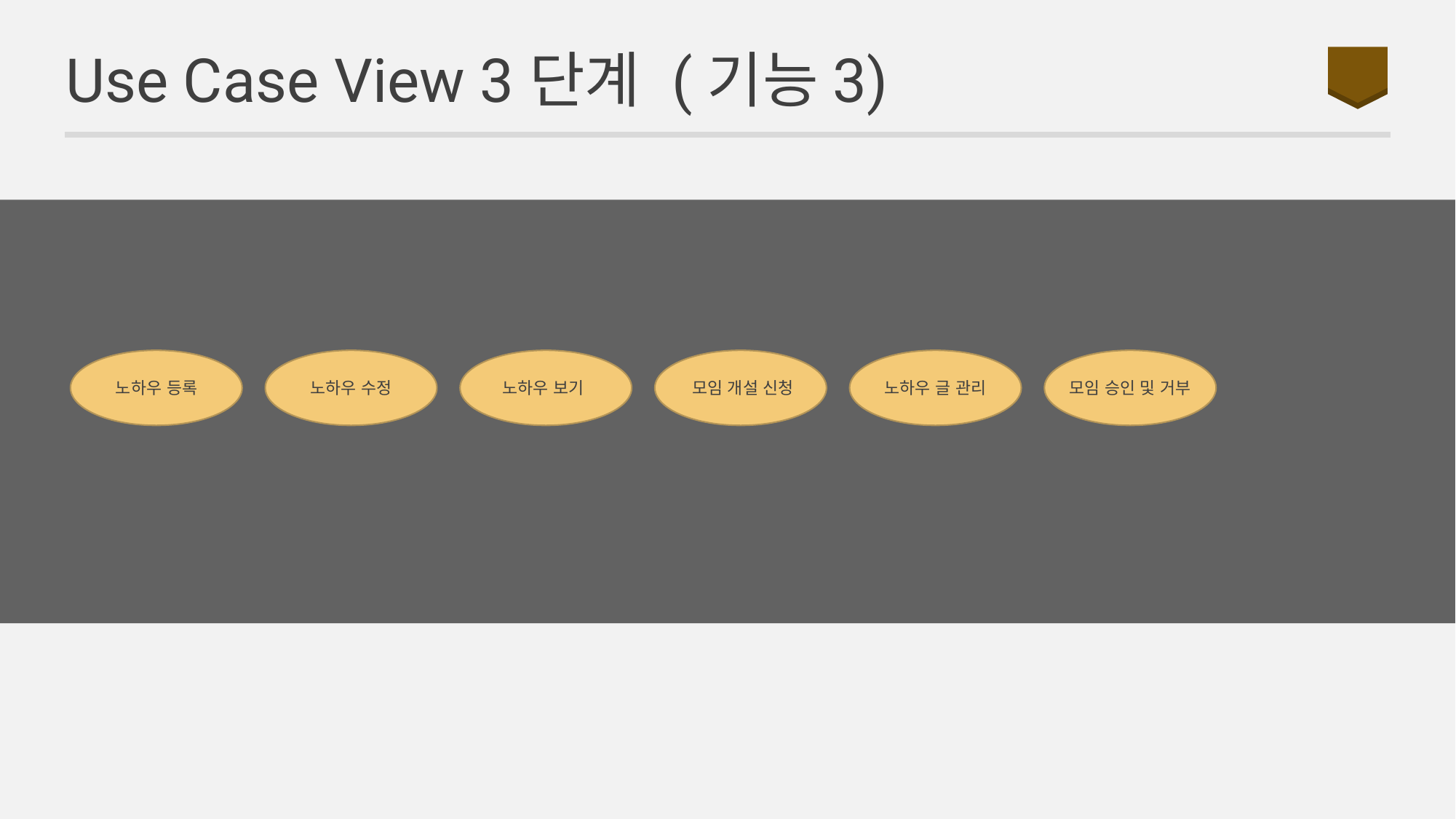

# Use Case View 3단계 (기능3)

노하우 등록

노하우 수정

노하우 보기

모임 개설 신청

노하우 글 관리

모임 승인 및 거부